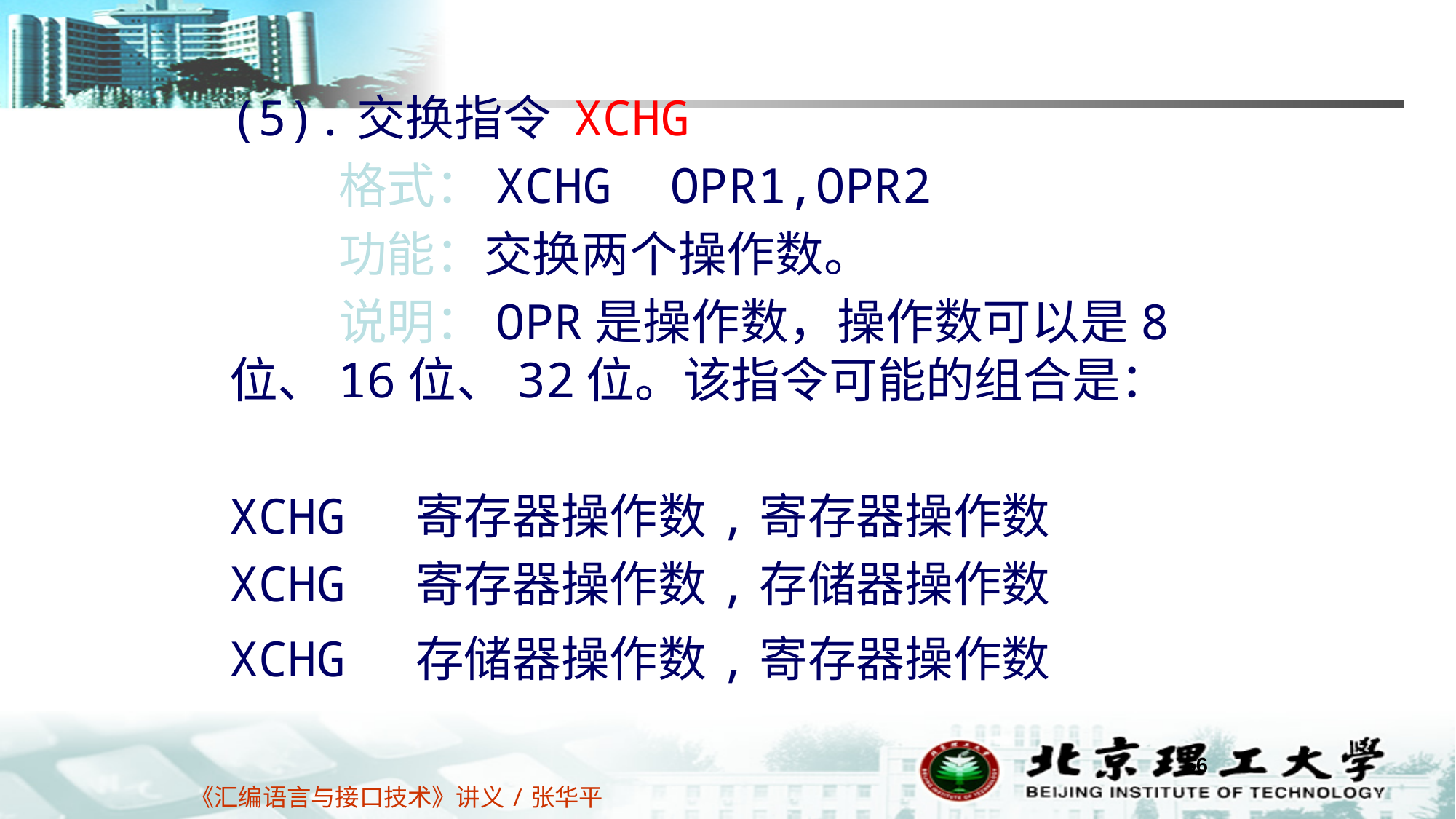

(5).交换指令 XCHG
	格式：XCHG  OPR1,OPR2
	功能：交换两个操作数。
	说明：OPR是操作数，操作数可以是8位、16位、32位。该指令可能的组合是：

XCHG  寄存器操作数,寄存器操作数
XCHG  寄存器操作数,存储器操作数
XCHG  存储器操作数,寄存器操作数
56